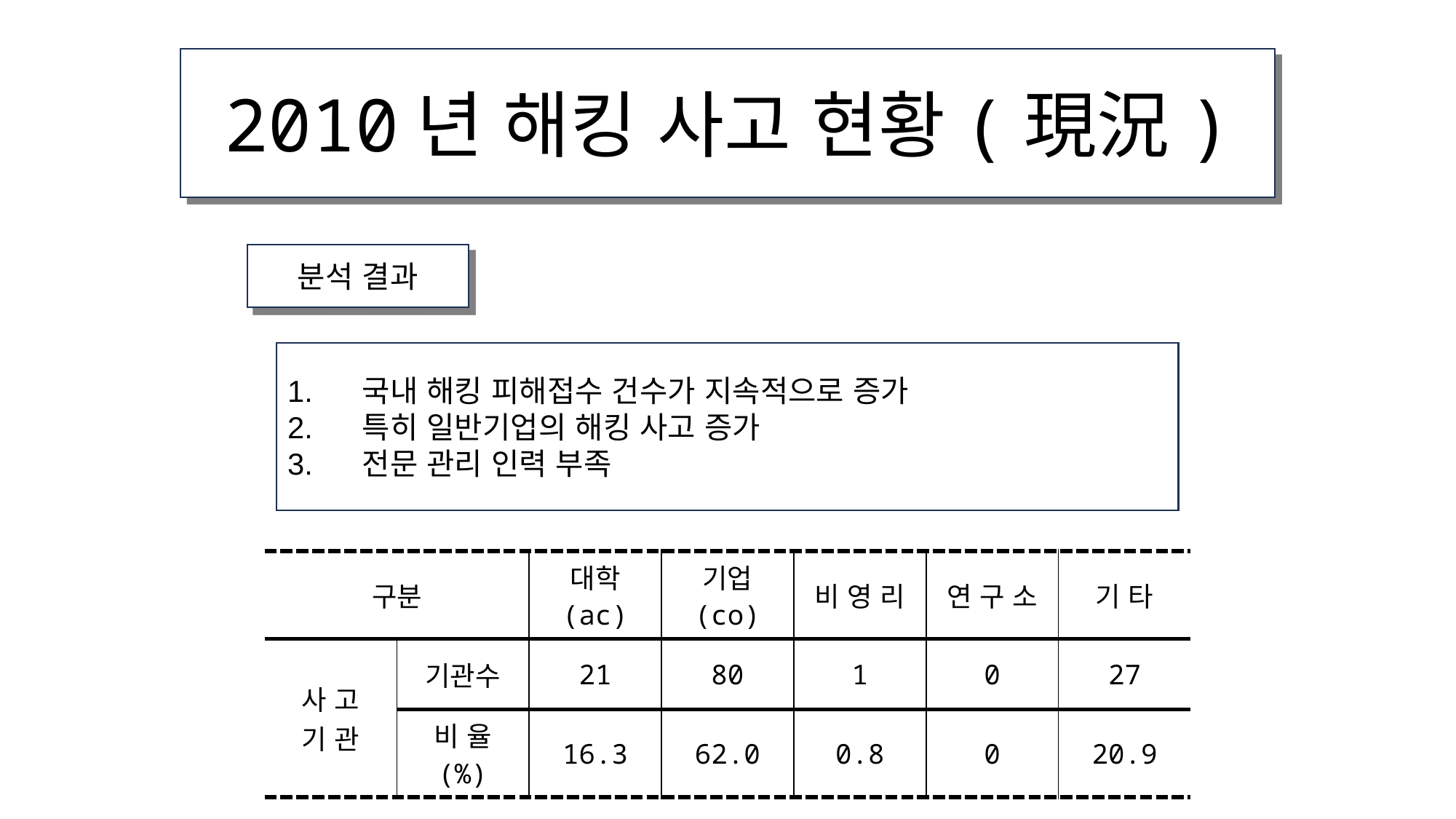

2010년 해킹 사고 현황(現況)
분석 결과
국내 해킹 피해접수 건수가 지속적으로 증가
특히 일반기업의 해킹 사고 증가
전문 관리 인력 부족
| 구분 |  | 대학 (ac) | 기업 (co) | 비 영 리 | 연 구 소 | 기 타 |
| --- | --- | --- | --- | --- | --- | --- |
| 사 고 기 관 | 기관수 | 21 | 80 | 1 | 0 | 27 |
|  | 비 율 (%) | 16.3 | 62.0 | 0.8 | 0 | 20.9 |